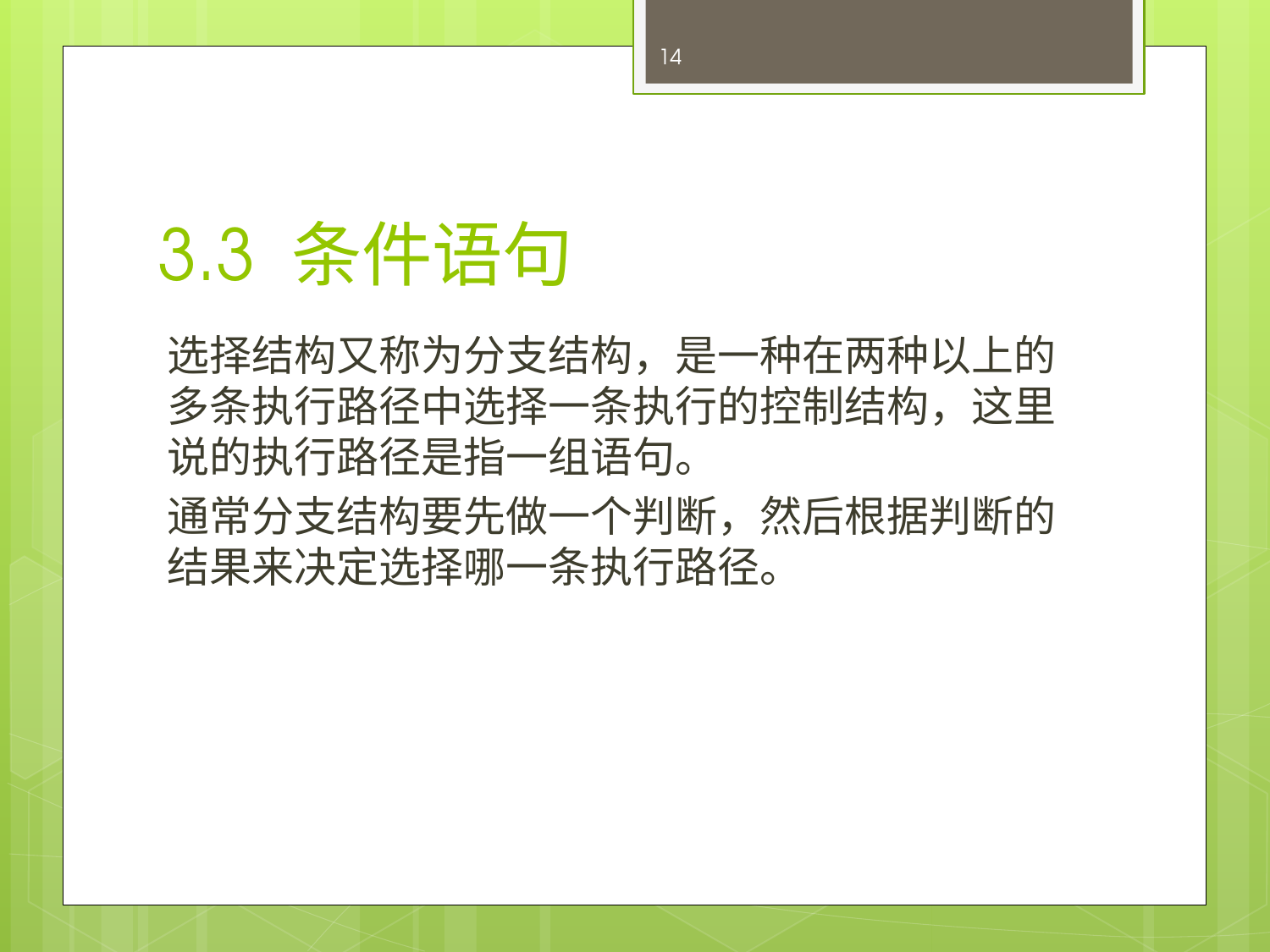

14
# 3.3 条件语句
选择结构又称为分支结构，是一种在两种以上的多条执行路径中选择一条执行的控制结构，这里说的执行路径是指一组语句。
通常分支结构要先做一个判断，然后根据判断的结果来决定选择哪一条执行路径。